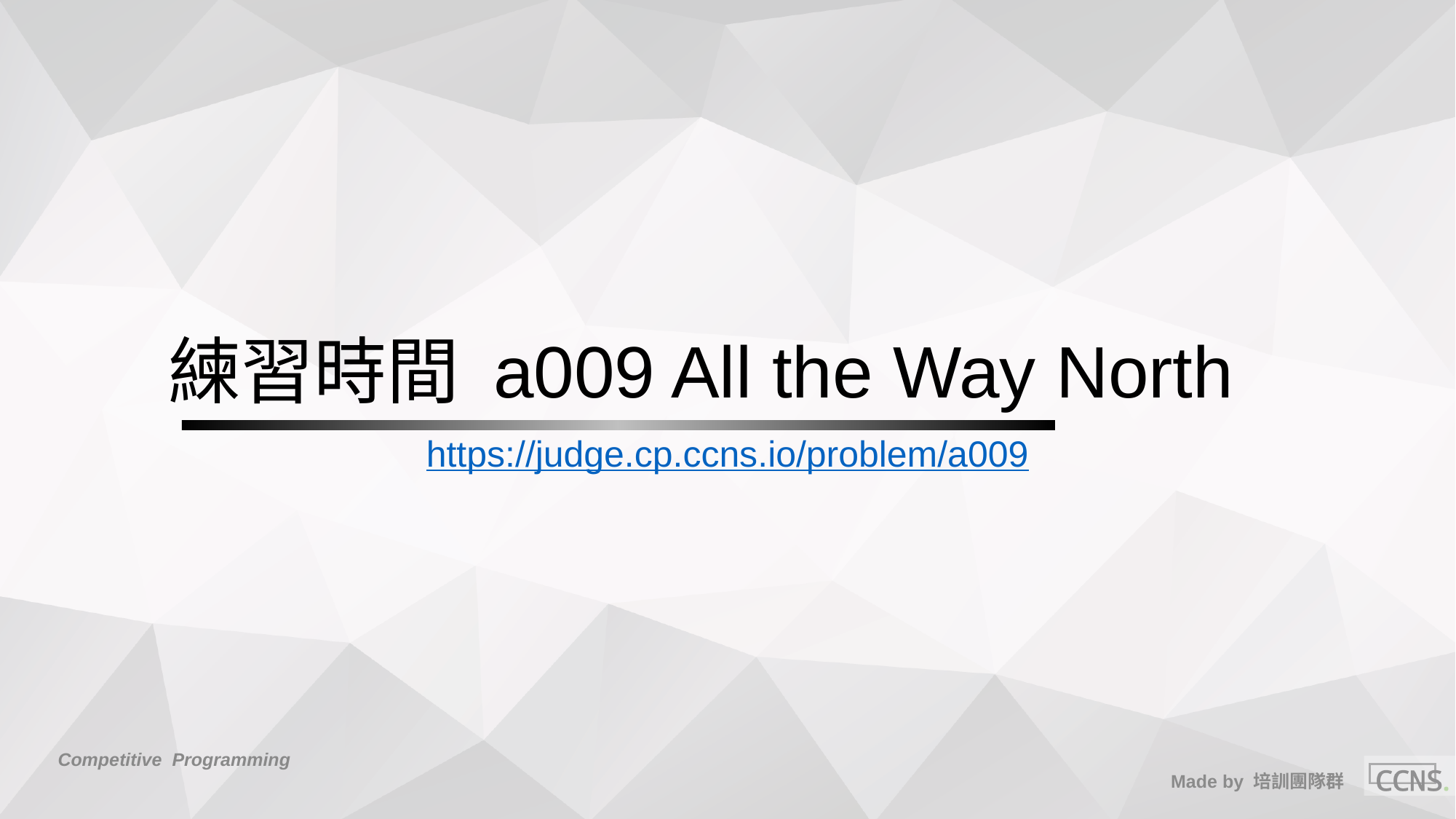

# 練習時間 a009 All the Way North
https://judge.cp.ccns.io/problem/a009